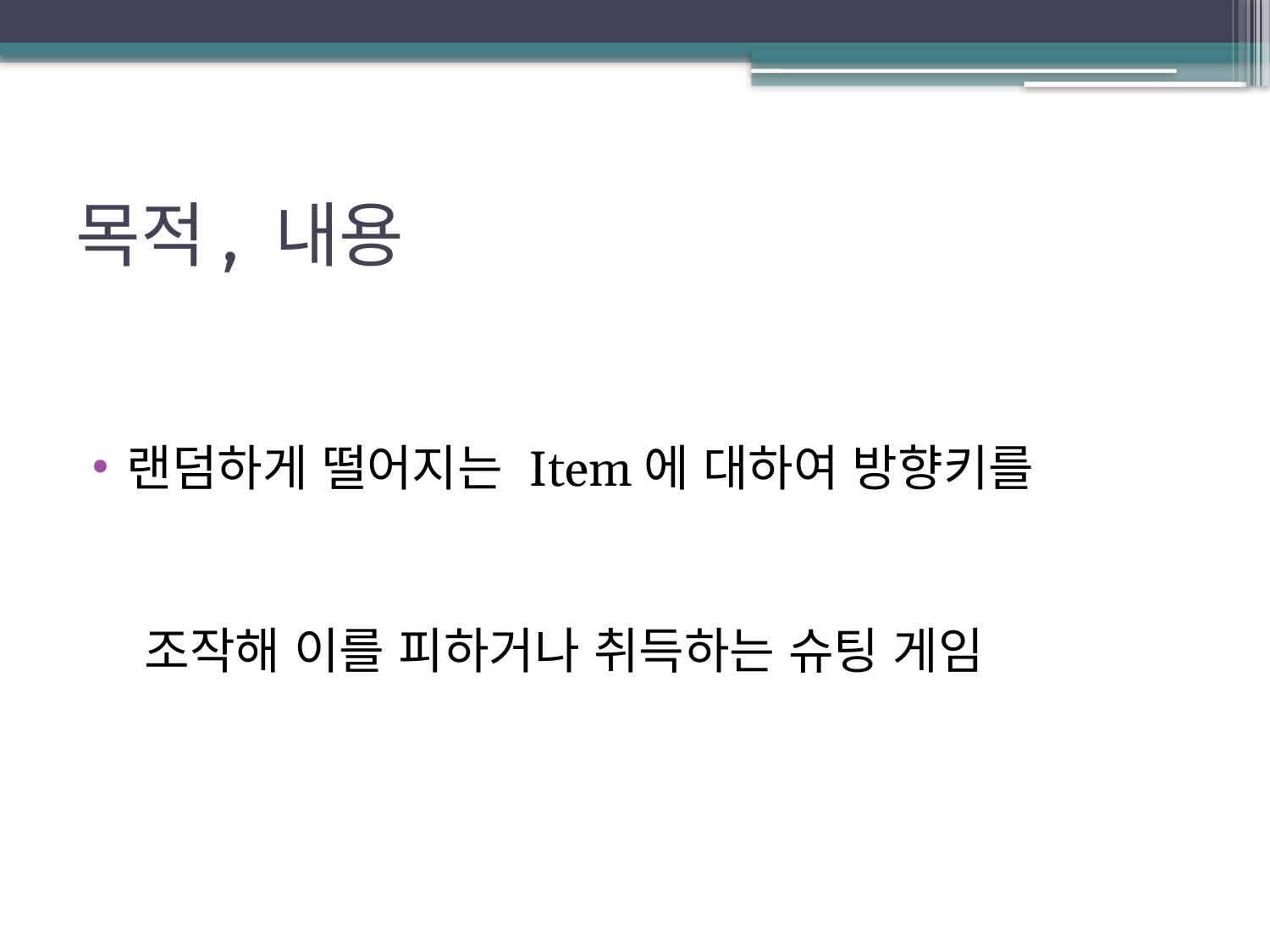

# 목적, 내용
랜덤하게 떨어지는 Item에 대하여 방향키를
   조작해 이를 피하거나 취득하는 슈팅 게임